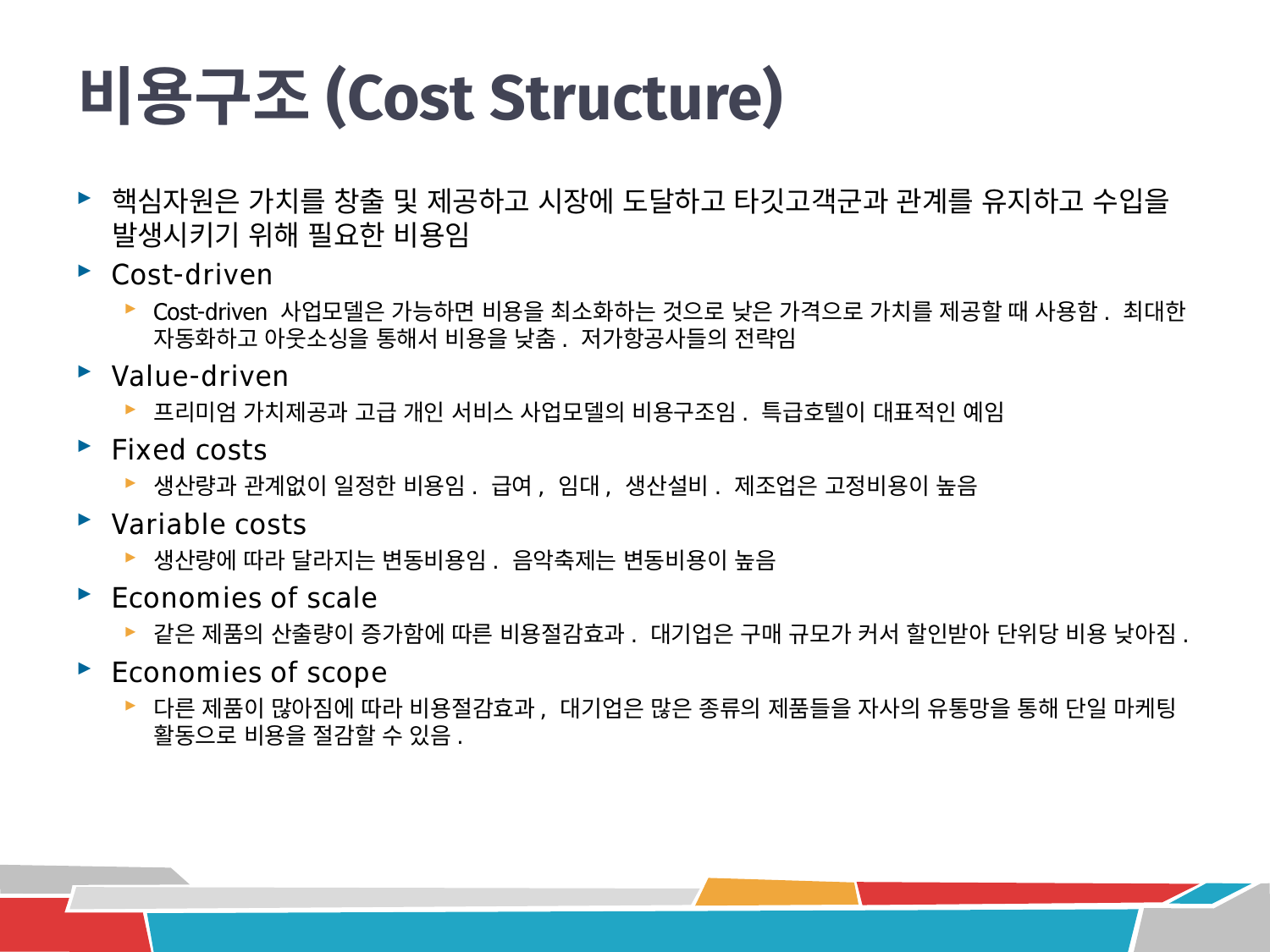

# 비용구조(Cost Structure)
핵심자원은 가치를 창출 및 제공하고 시장에 도달하고 타깃고객군과 관계를 유지하고 수입을 발생시키기 위해 필요한 비용임
Cost-driven
Cost-driven 사업모델은 가능하면 비용을 최소화하는 것으로 낮은 가격으로 가치를 제공할 때 사용함. 최대한 자동화하고 아웃소싱을 통해서 비용을 낮춤. 저가항공사들의 전략임
Value-driven
프리미엄 가치제공과 고급 개인 서비스 사업모델의 비용구조임. 특급호텔이 대표적인 예임
Fixed costs
생산량과 관계없이 일정한 비용임. 급여, 임대, 생산설비. 제조업은 고정비용이 높음
Variable costs
생산량에 따라 달라지는 변동비용임. 음악축제는 변동비용이 높음
Economies of scale
같은 제품의 산출량이 증가함에 따른 비용절감효과. 대기업은 구매 규모가 커서 할인받아 단위당 비용 낮아짐.
Economies of scope
다른 제품이 많아짐에 따라 비용절감효과, 대기업은 많은 종류의 제품들을 자사의 유통망을 통해 단일 마케팅 활동으로 비용을 절감할 수 있음.